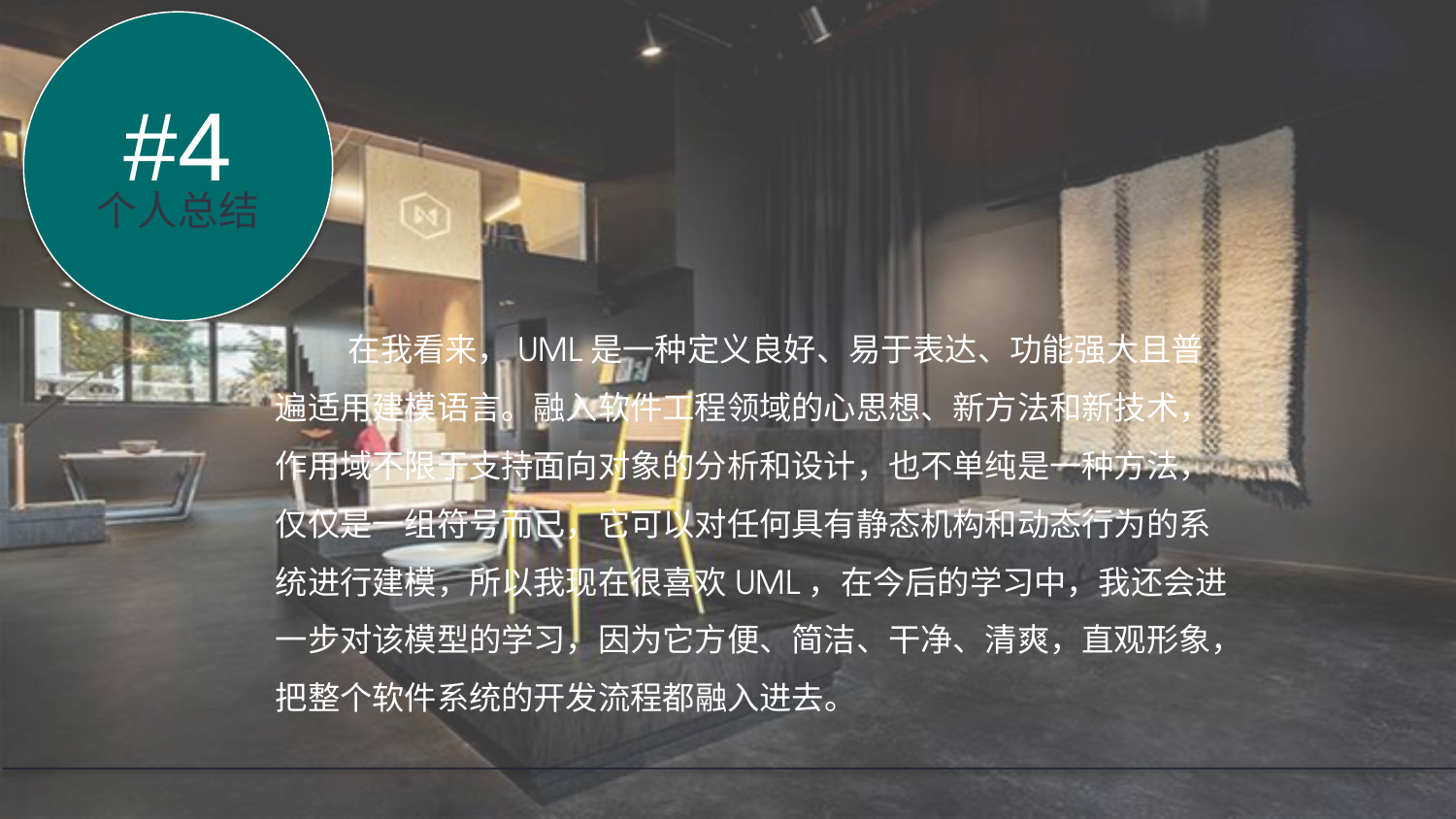

#4
个人总结
在我看来，UML是一种定义良好、易于表达、功能强大且普遍适用建模语言。融入软件工程领域的心思想、新方法和新技术，作用域不限于支持面向对象的分析和设计，也不单纯是一种方法，仅仅是一组符号而已，它可以对任何具有静态机构和动态行为的系统进行建模，所以我现在很喜欢UML，在今后的学习中，我还会进一步对该模型的学习，因为它方便、简洁、干净、清爽，直观形象，把整个软件系统的开发流程都融入进去。